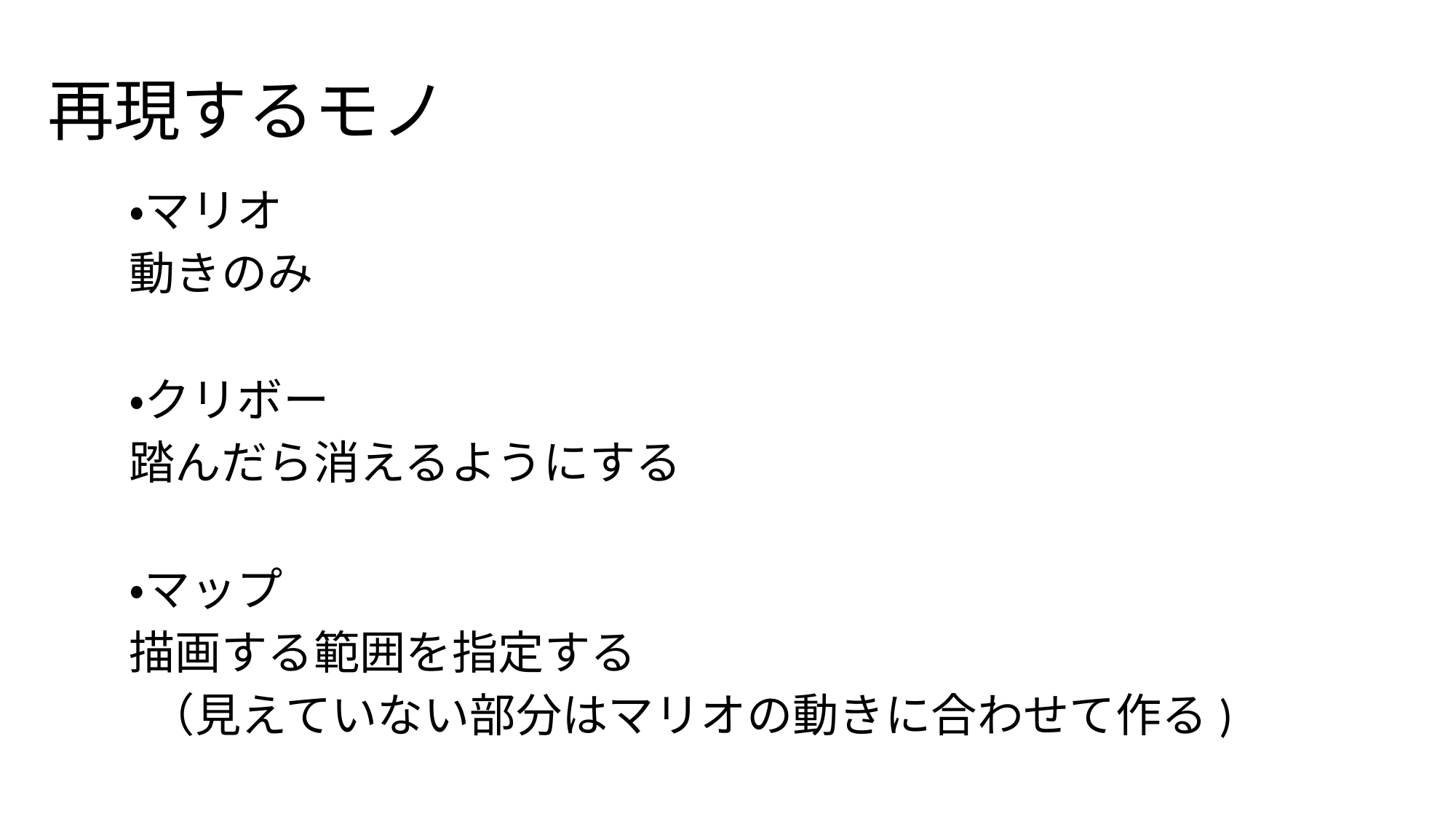

# 再現するモノ
・マリオ
動きのみ

・クリボー
踏んだら消えるようにする

・マップ
描画する範囲を指定する
 （見えていない部分はマリオの動きに合わせて作る)